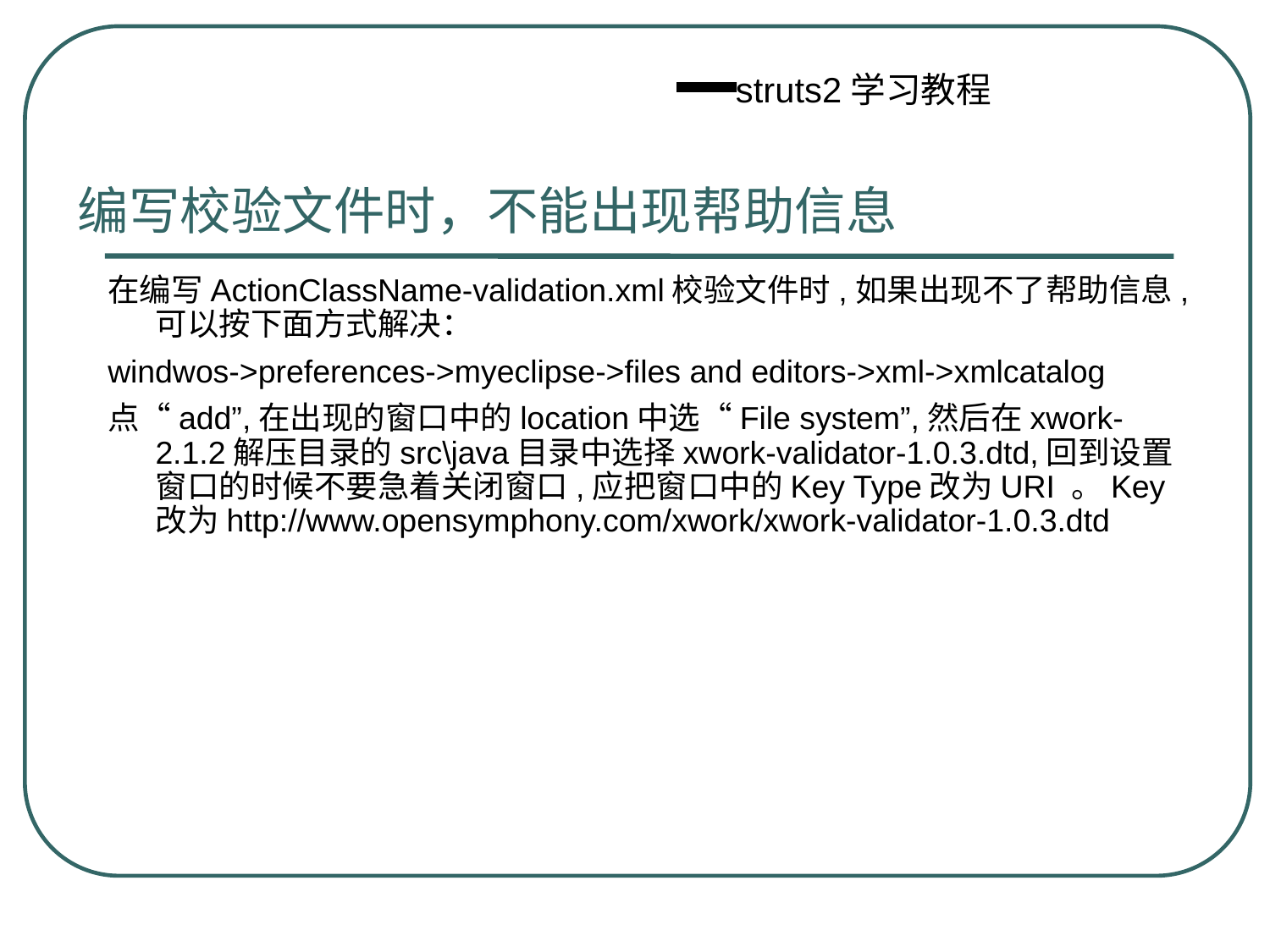

编写校验文件时，不能出现帮助信息
在编写ActionClassName-validation.xml校验文件时,如果出现不了帮助信息,可以按下面方式解决：
windwos->preferences->myeclipse->files and editors->xml->xmlcatalog
点“add”,在出现的窗口中的location中选“File system”,然后在xwork-2.1.2解压目录的src\java目录中选择xwork-validator-1.0.3.dtd,回到设置窗口的时候不要急着关闭窗口,应把窗口中的Key Type改为URI 。Key改为http://www.opensymphony.com/xwork/xwork-validator-1.0.3.dtd